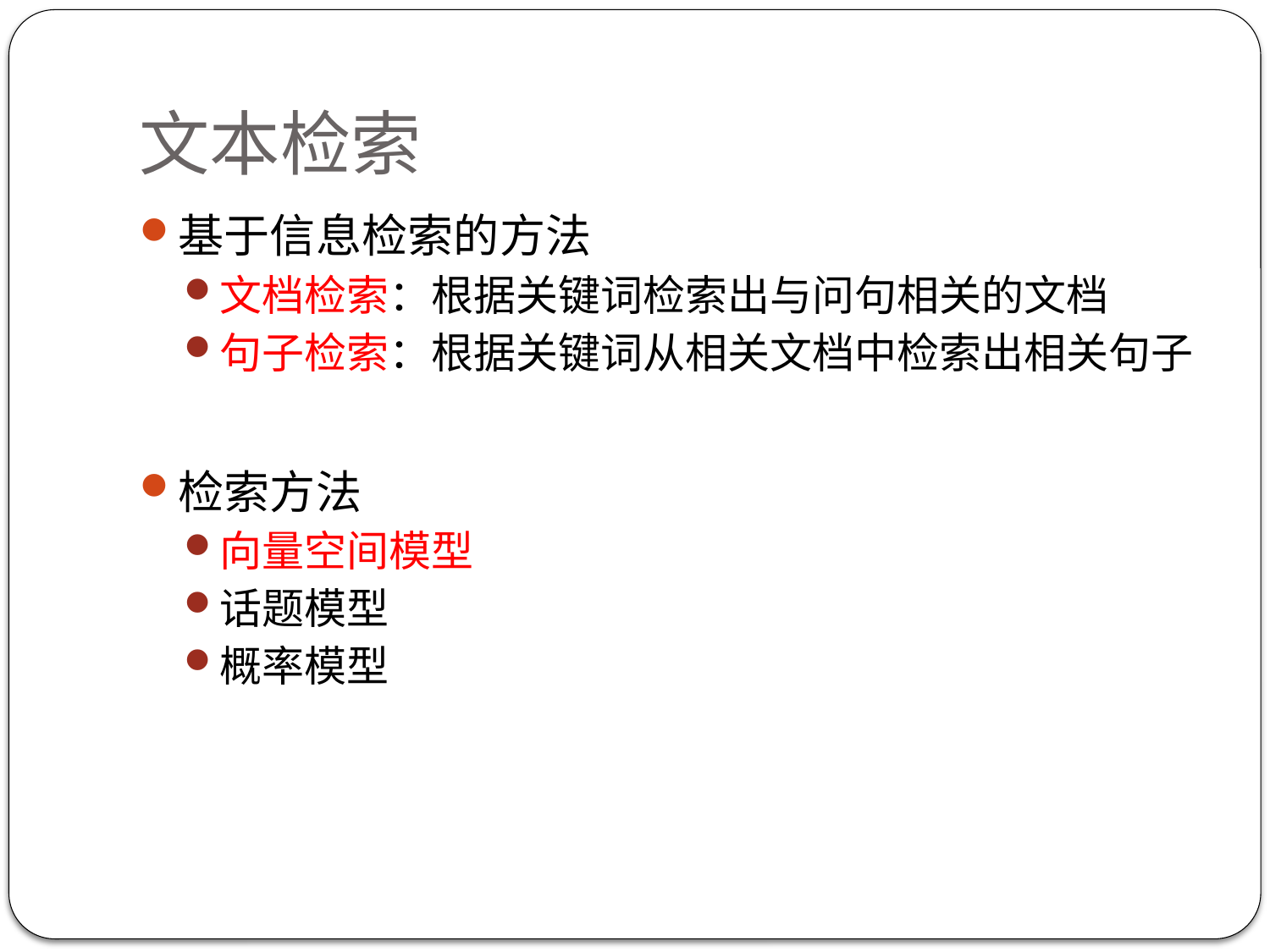

# 文本检索
基于信息检索的方法
文档检索：根据关键词检索出与问句相关的文档
句子检索：根据关键词从相关文档中检索出相关句子

检索方法
向量空间模型
话题模型
概率模型